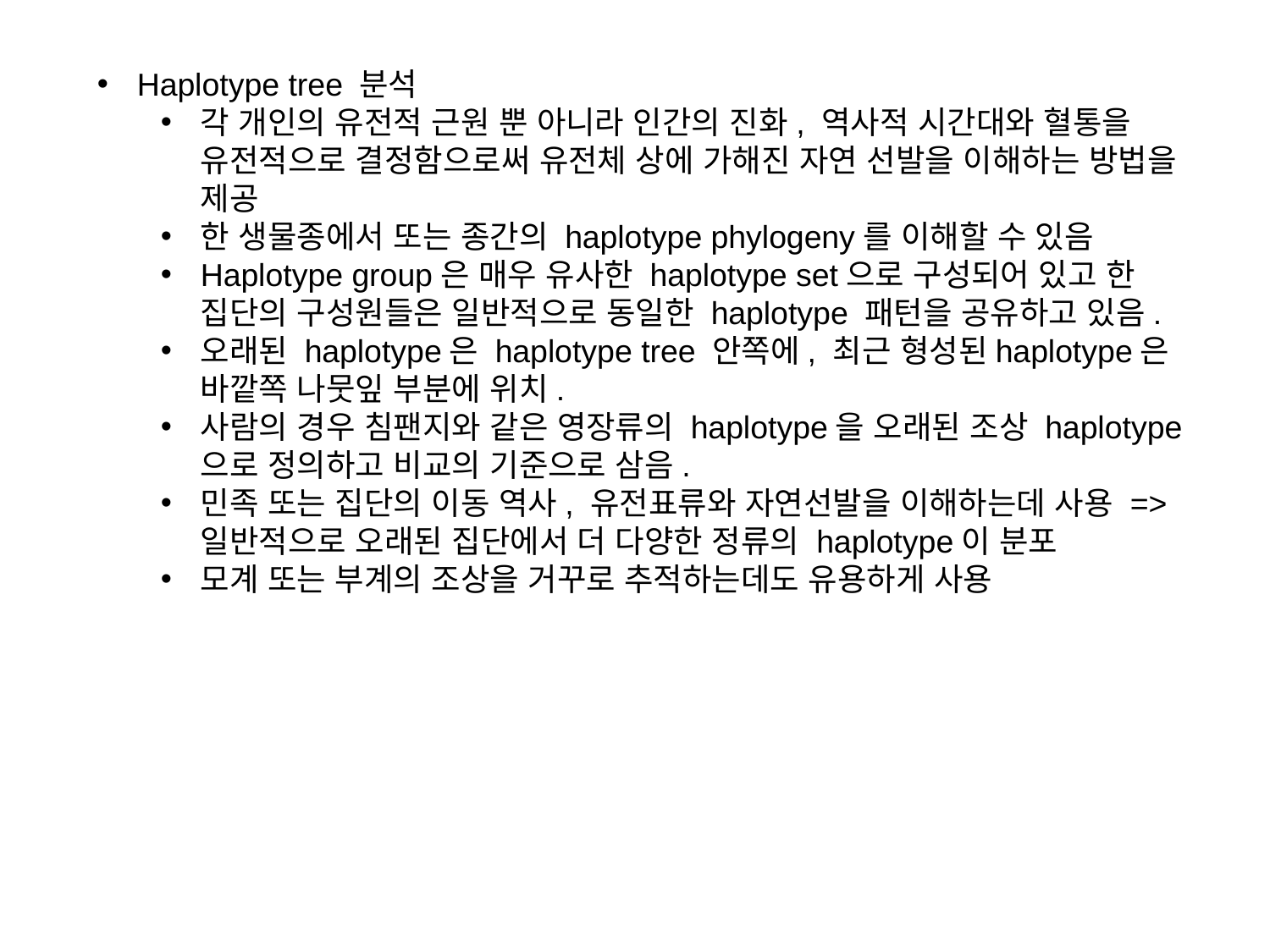

Haplotype tree 분석
각 개인의 유전적 근원 뿐 아니라 인간의 진화, 역사적 시간대와 혈통을 유전적으로 결정함으로써 유전체 상에 가해진 자연 선발을 이해하는 방법을 제공
한 생물종에서 또는 종간의 haplotype phylogeny를 이해할 수 있음
Haplotype group은 매우 유사한 haplotype set으로 구성되어 있고 한 집단의 구성원들은 일반적으로 동일한 haplotype 패턴을 공유하고 있음.
오래된 haplotype은 haplotype tree 안쪽에, 최근 형성된haplotype은 바깥쪽 나뭇잎 부분에 위치.
사람의 경우 침팬지와 같은 영장류의 haplotype을 오래된 조상 haplotype으로 정의하고 비교의 기준으로 삼음.
민족 또는 집단의 이동 역사, 유전표류와 자연선발을 이해하는데 사용 => 일반적으로 오래된 집단에서 더 다양한 정류의 haplotype이 분포
모계 또는 부계의 조상을 거꾸로 추적하는데도 유용하게 사용